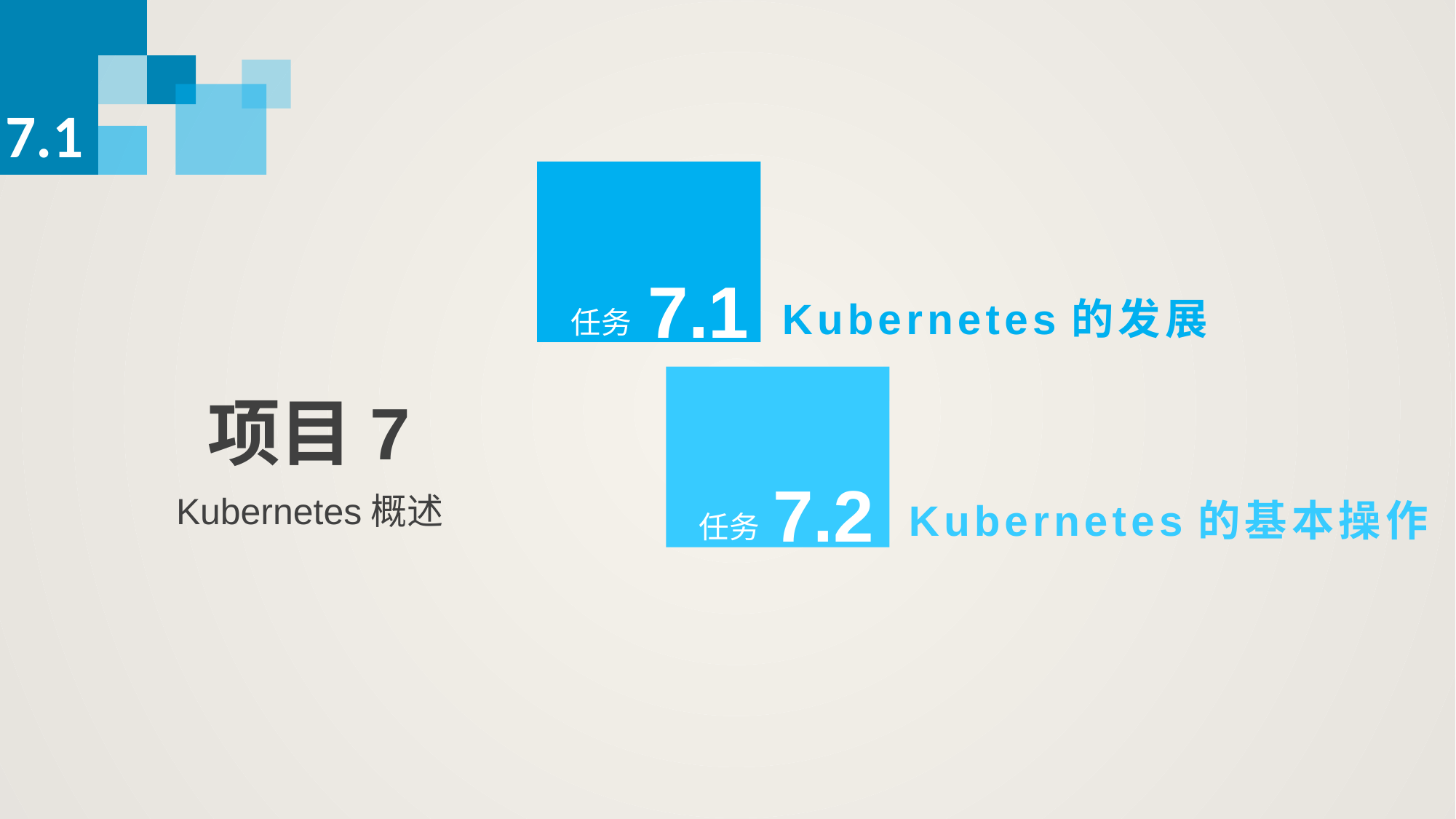

7.1

7.1
Kubernetes的发展
任务

7.2
Kubernetes的基本操作
任务
项目7
Kubernetes概述